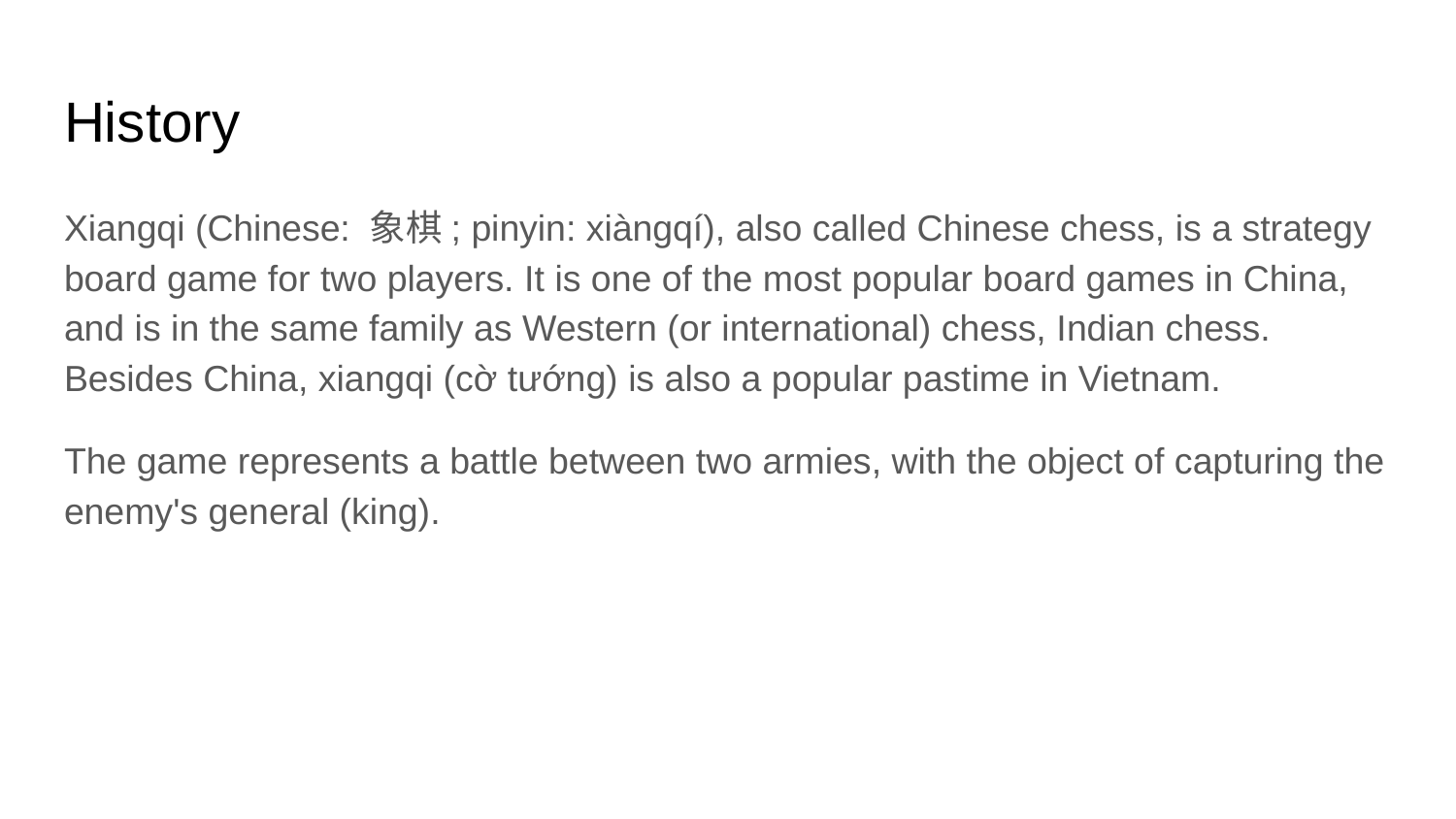

# History

Xiangqi (Chinese: 象棋; pinyin: xiàngqí), also called Chinese chess, is a strategy board game for two players. It is one of the most popular board games in China, and is in the same family as Western (or international) chess, Indian chess. Besides China, xiangqi (cờ tướng) is also a popular pastime in Vietnam.
The game represents a battle between two armies, with the object of capturing the enemy's general (king).